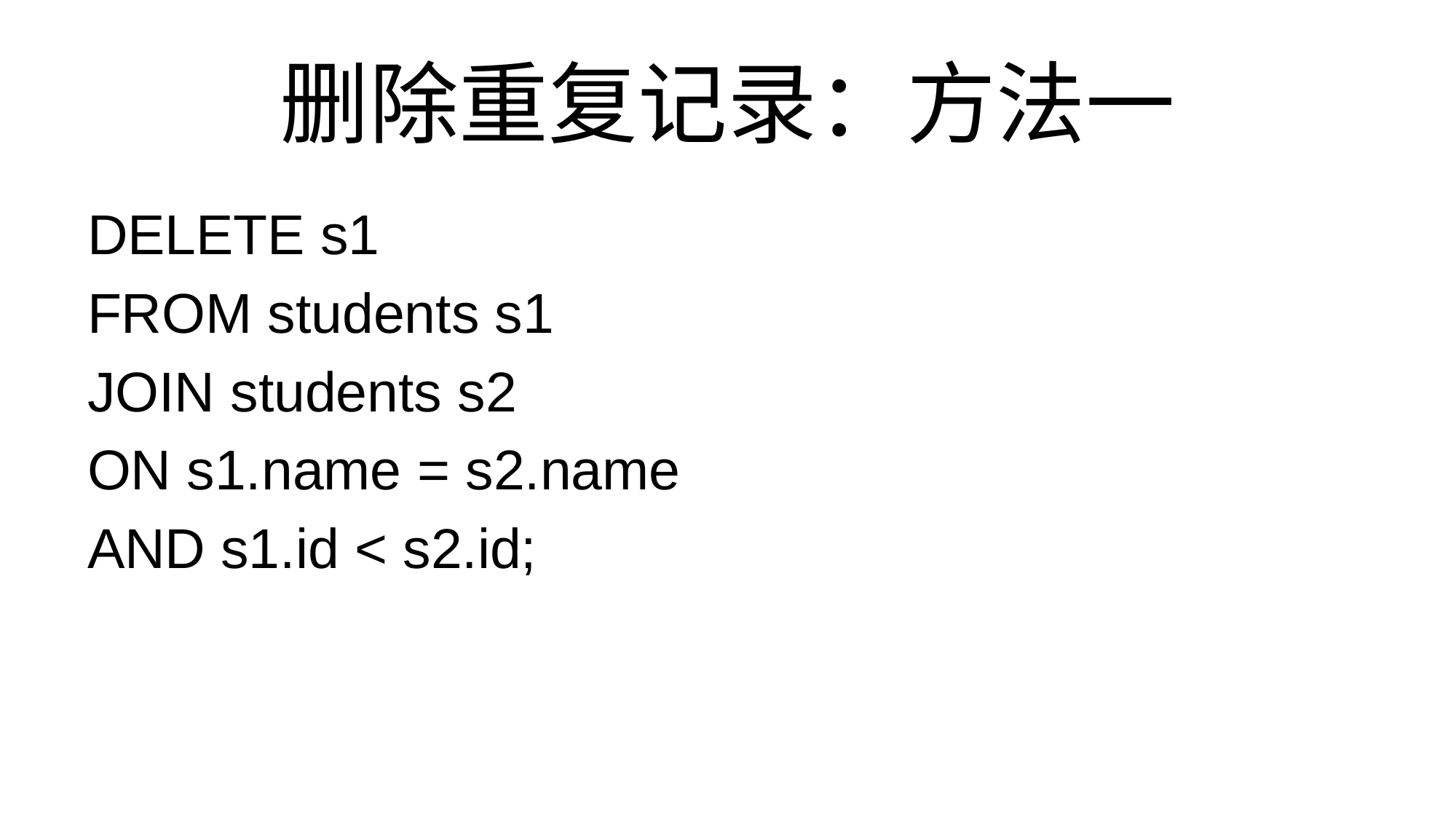

# 删除重复记录：方法一
DELETE s1
FROM students s1
JOIN students s2
ON s1.name = s2.name
AND s1.id < s2.id;